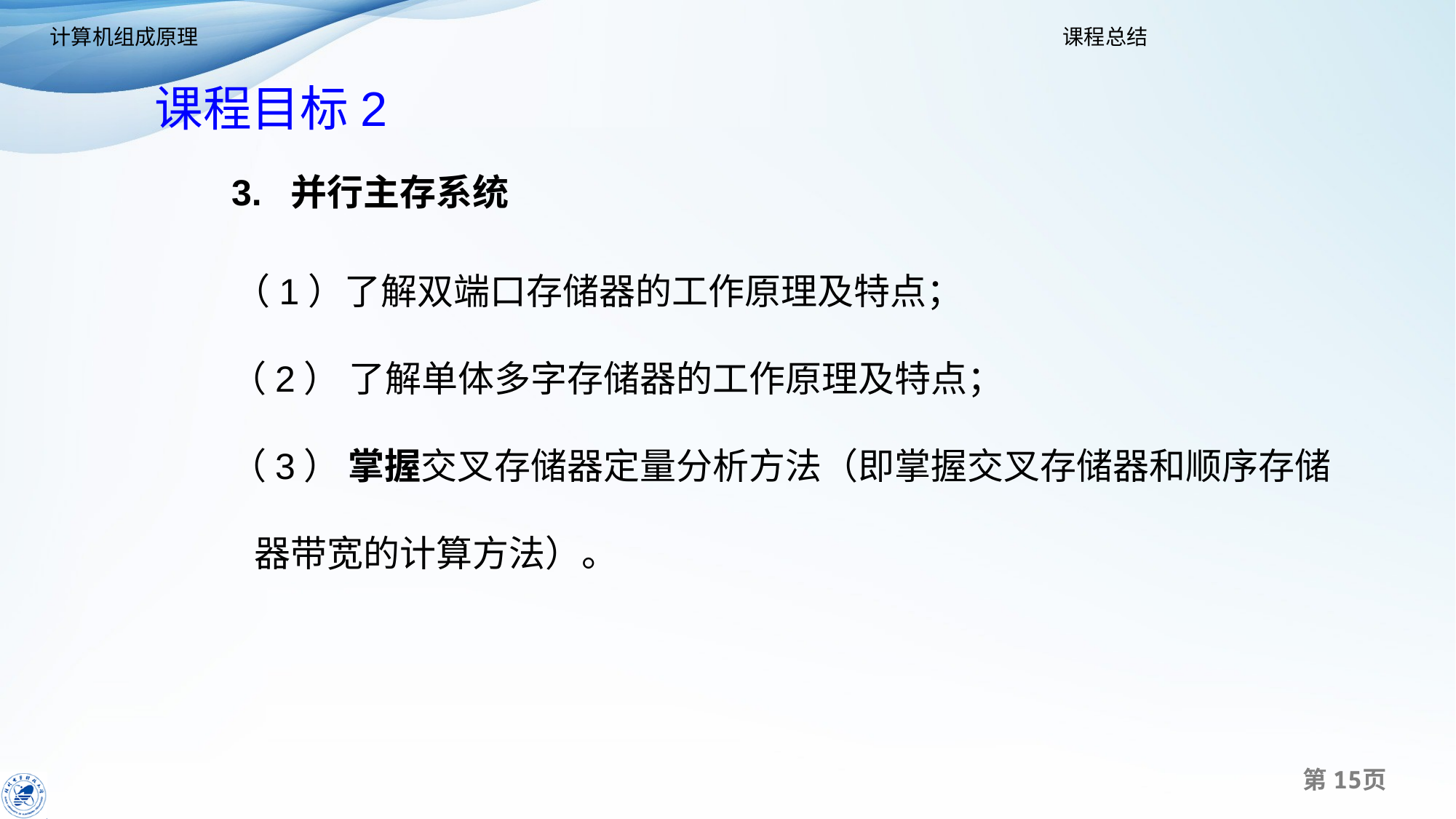

课程目标2
3.  并行主存系统
  （1）了解双端口存储器的工作原理及特点；
 （2） 了解单体多字存储器的工作原理及特点；
 （3） 掌握交叉存储器定量分析方法（即掌握交叉存储器和顺序存储器带宽的计算方法）。